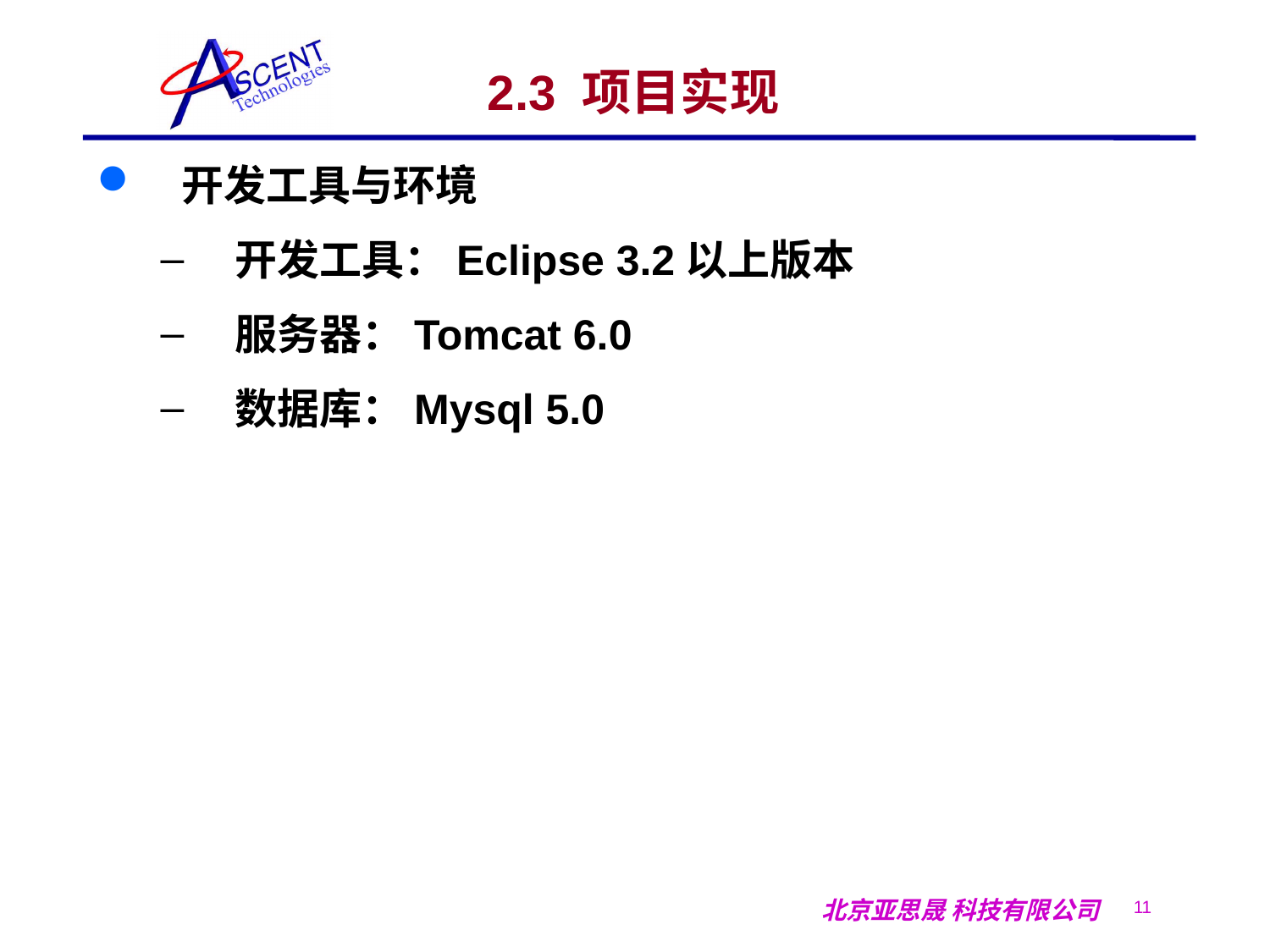

# 2.3 项目实现
开发工具与环境
开发工具：Eclipse 3.2以上版本
服务器：Tomcat 6.0
数据库：Mysql 5.0